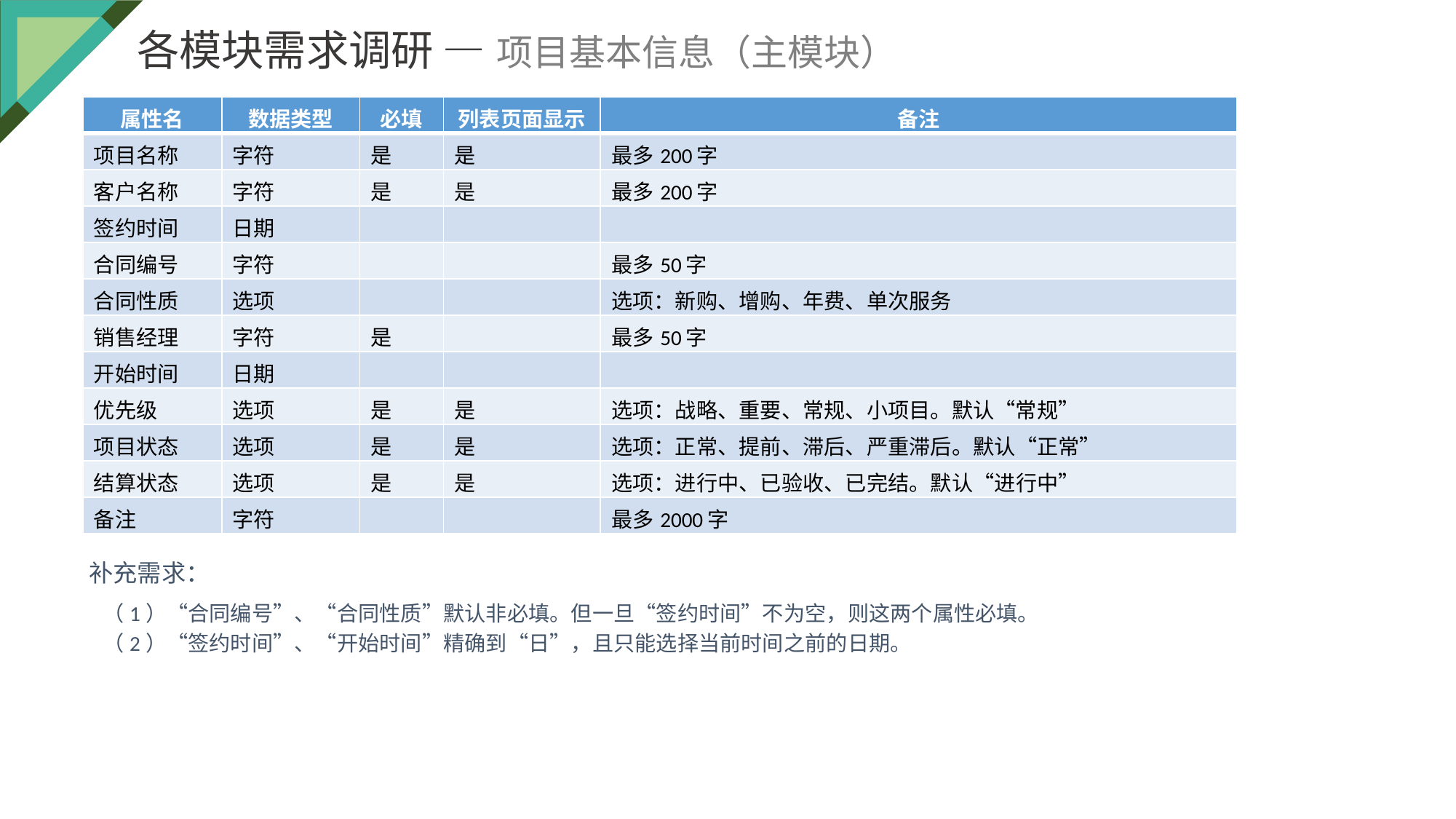

各模块需求调研 — 项目基本信息（主模块）

| 属性名 | 数据类型 | 必填 | 列表页面显示 | 备注 |
| --- | --- | --- | --- | --- |
| 项目名称 | 字符 | 是 | 是 | 最多200字 |
| 客户名称 | 字符 | 是 | 是 | 最多200字 |
| 签约时间 | 日期 |  |  |  |
| 合同编号 | 字符 |  |  | 最多50字 |
| 合同性质 | 选项 |  |  | 选项：新购、增购、年费、单次服务 |
| 销售经理 | 字符 | 是 |  | 最多50字 |
| 开始时间 | 日期 |  |  |  |
| 优先级 | 选项 | 是 | 是 | 选项：战略、重要、常规、小项目。默认“常规” |
| 项目状态 | 选项 | 是 | 是 | 选项：正常、提前、滞后、严重滞后。默认“正常” |
| 结算状态 | 选项 | 是 | 是 | 选项：进行中、已验收、已完结。默认“进行中” |
| 备注 | 字符 |  |  | 最多2000字 |
补充需求：
（1）“合同编号”、“合同性质”默认非必填。但一旦“签约时间”不为空，则这两个属性必填。
（2）“签约时间”、“开始时间”精确到“日”，且只能选择当前时间之前的日期。